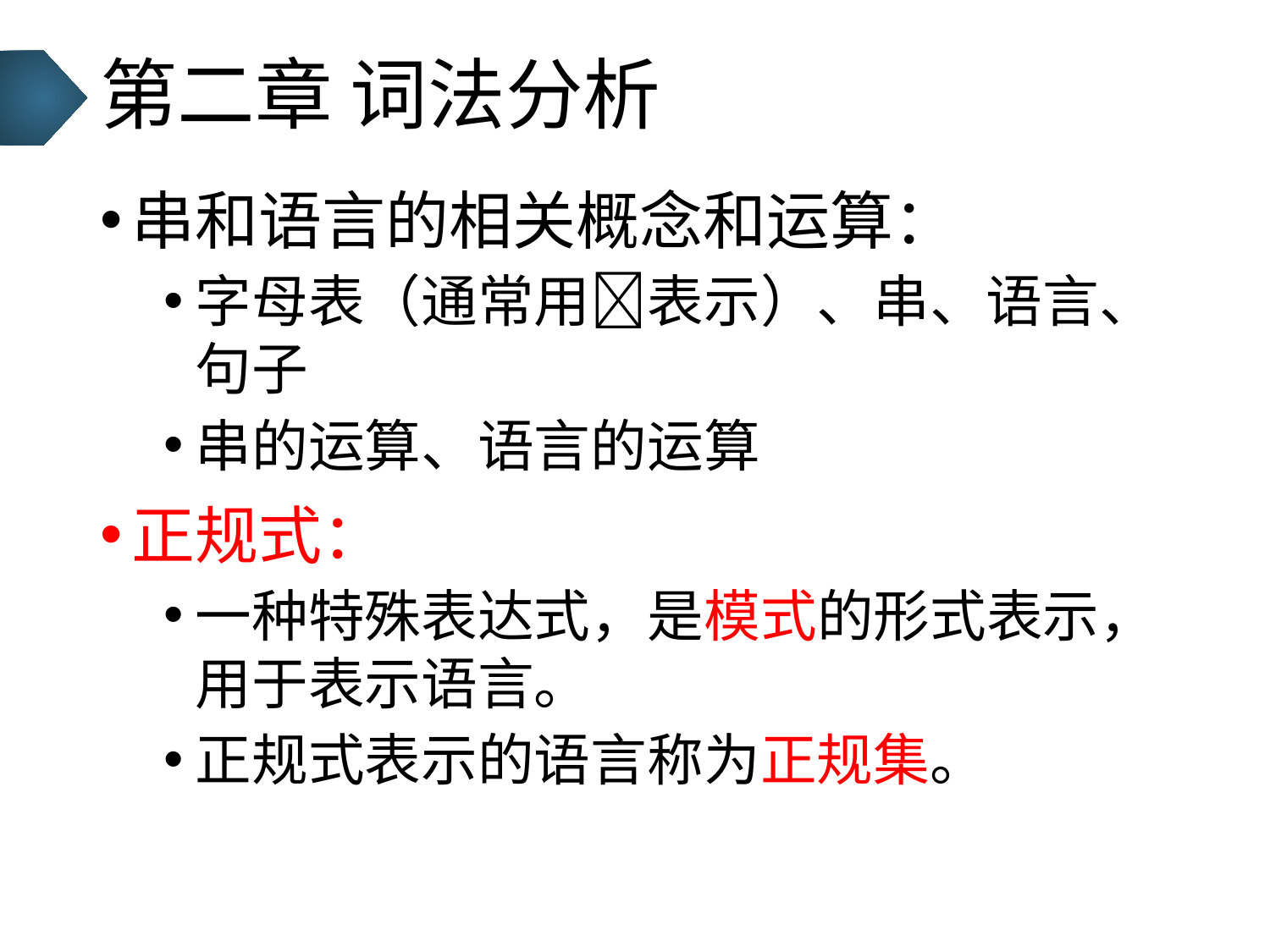

# 第二章 词法分析
串和语言的相关概念和运算：
字母表（通常用Σ表示）、串、语言、句子
串的运算、语言的运算
正规式：
一种特殊表达式，是模式的形式表示，用于表示语言。
正规式表示的语言称为正规集。